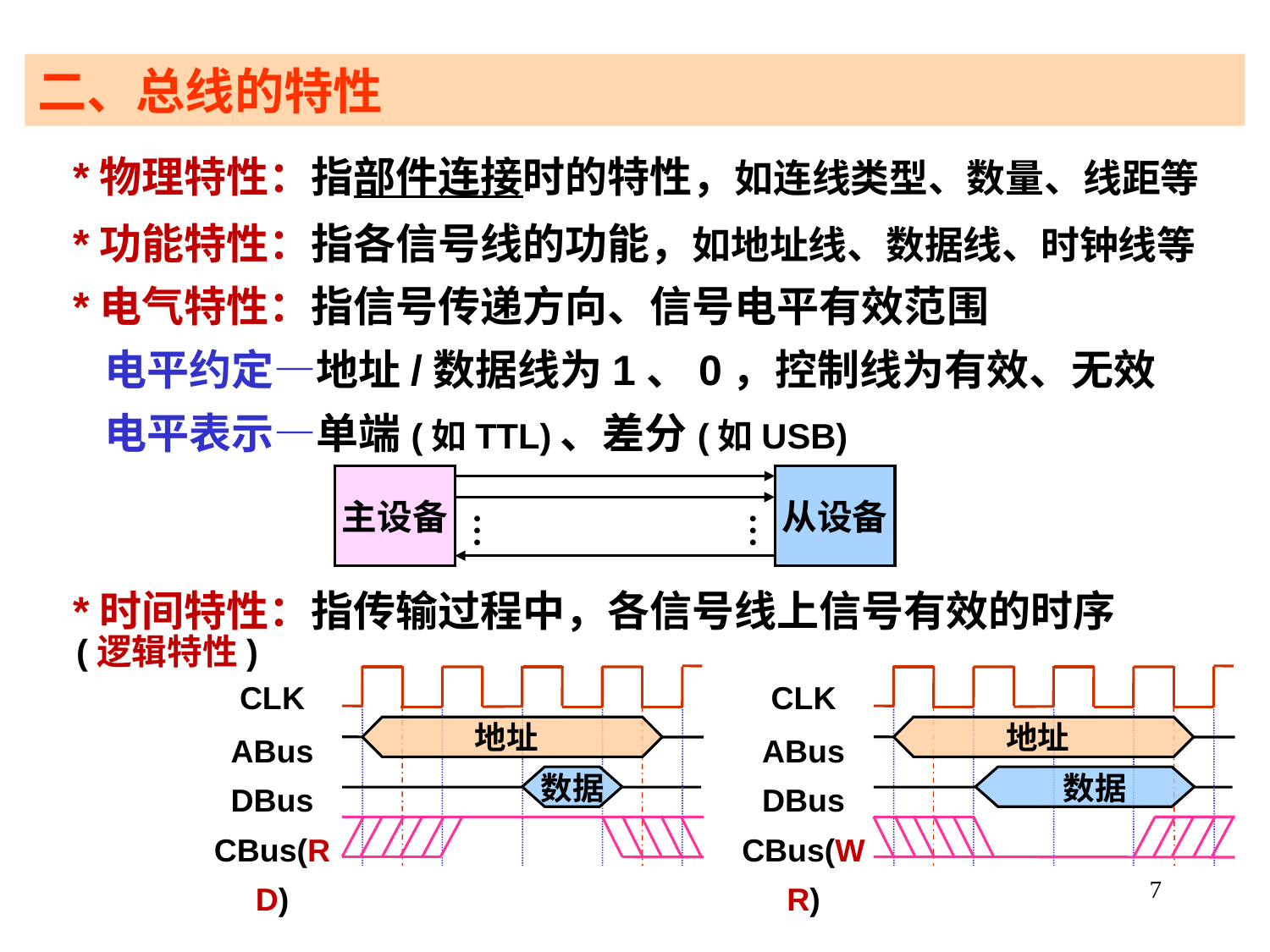

二、总线的特性
   *物理特性：指部件连接时的特性，如连线类型、数量、线距等
   *功能特性：指各信号线的功能，如地址线、数据线、时钟线等
   *电气特性：指信号传递方向、信号电平有效范围
      电平约定—地址/数据线为1、0，控制线为有效、无效
      电平表示—单端(如TTL)、差分(如USB)
主设备
从设备
…
…
   *时间特性：指传输过程中，各信号线上信号有效的时序
    (逻辑特性)

CLK
ABus
DBus
CBus(RD)
CLK
ABus
DBus
CBus(WR)

地址
地址

数据
数据

7